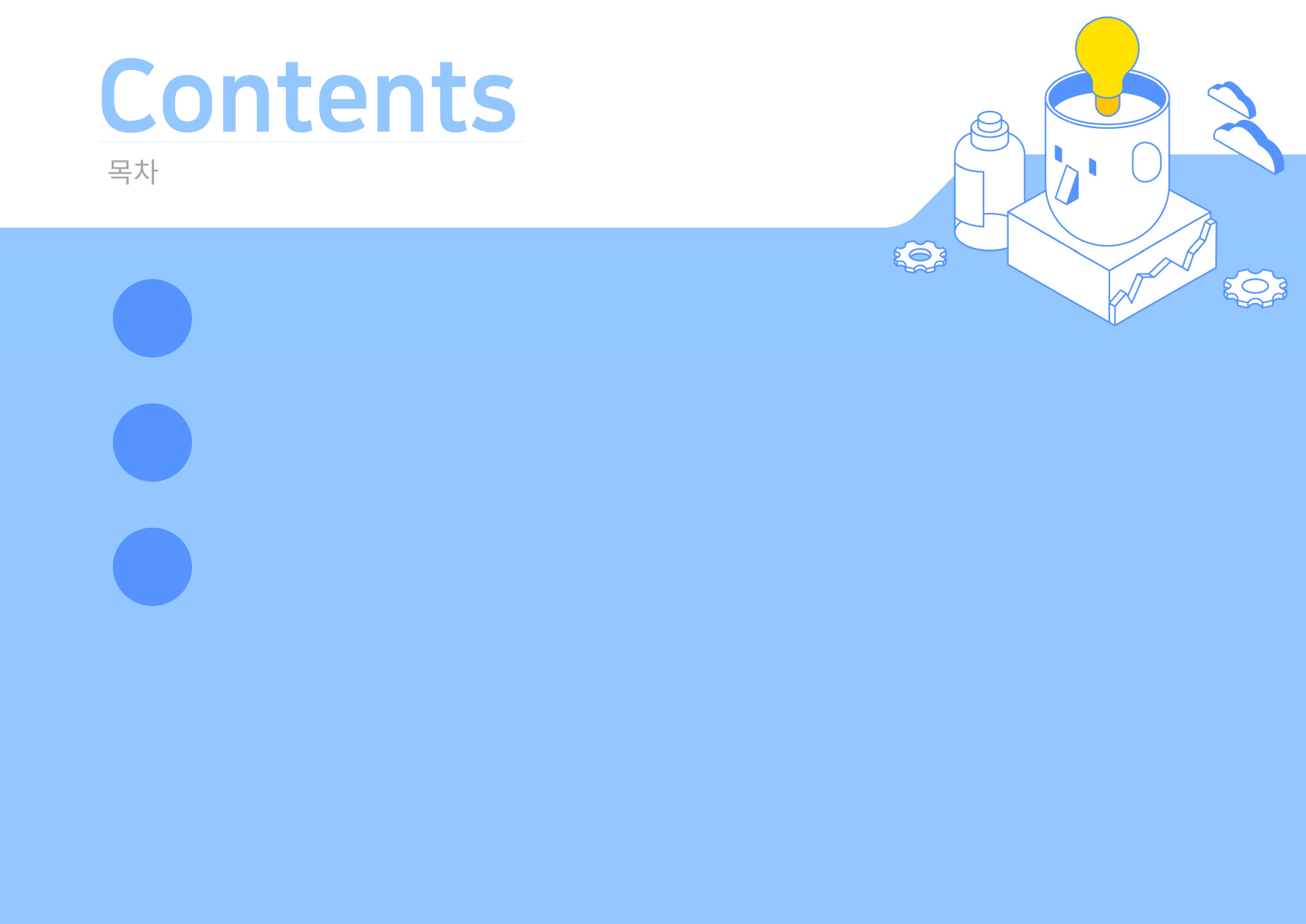

목차
Ⅰ
프로젝트 소개
Ⅱ
개발 환경
Ⅲ
초안